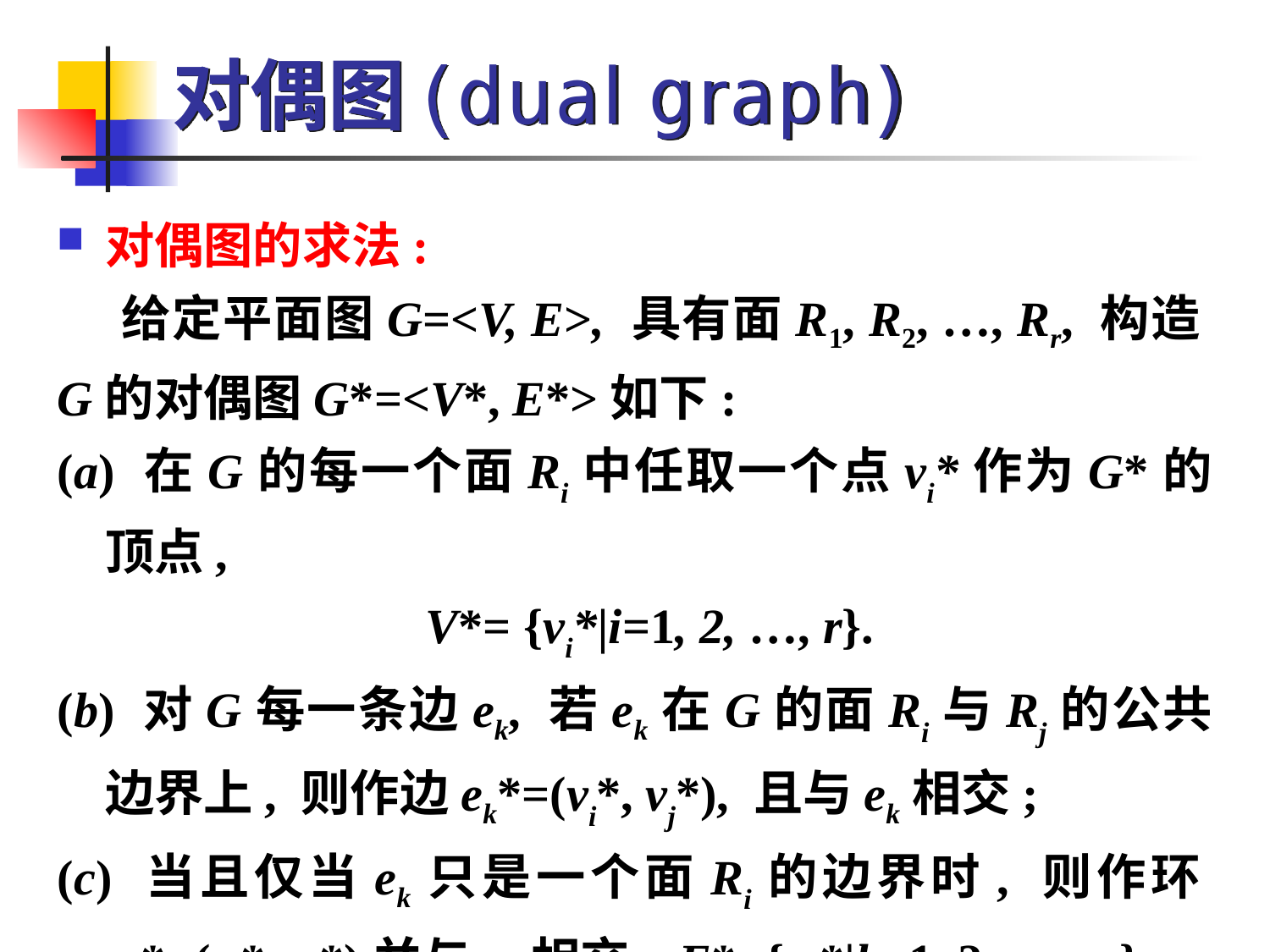

# 对偶图(dual graph)
对偶图的求法:
    给定平面图G=<V, E>, 具有面R1, R2, …, Rr, 构造G的对偶图G*=<V*, E*>如下:
(a) 在G的每一个面Ri中任取一个点vi*作为G*的顶点,
                              V*= {vi*|i=1, 2, …, r}.
(b) 对G每一条边ek, 若ek在G的面Ri与Rj的公共边界上, 则作边ek*=(vi*, vj*), 且与ek相交;
(c) 当且仅当ek只是一个面Ri的边界时, 则作环ek*=(vi*, vi*)并与ek相交,  E*={ek*|k=1, 2, …, m}.